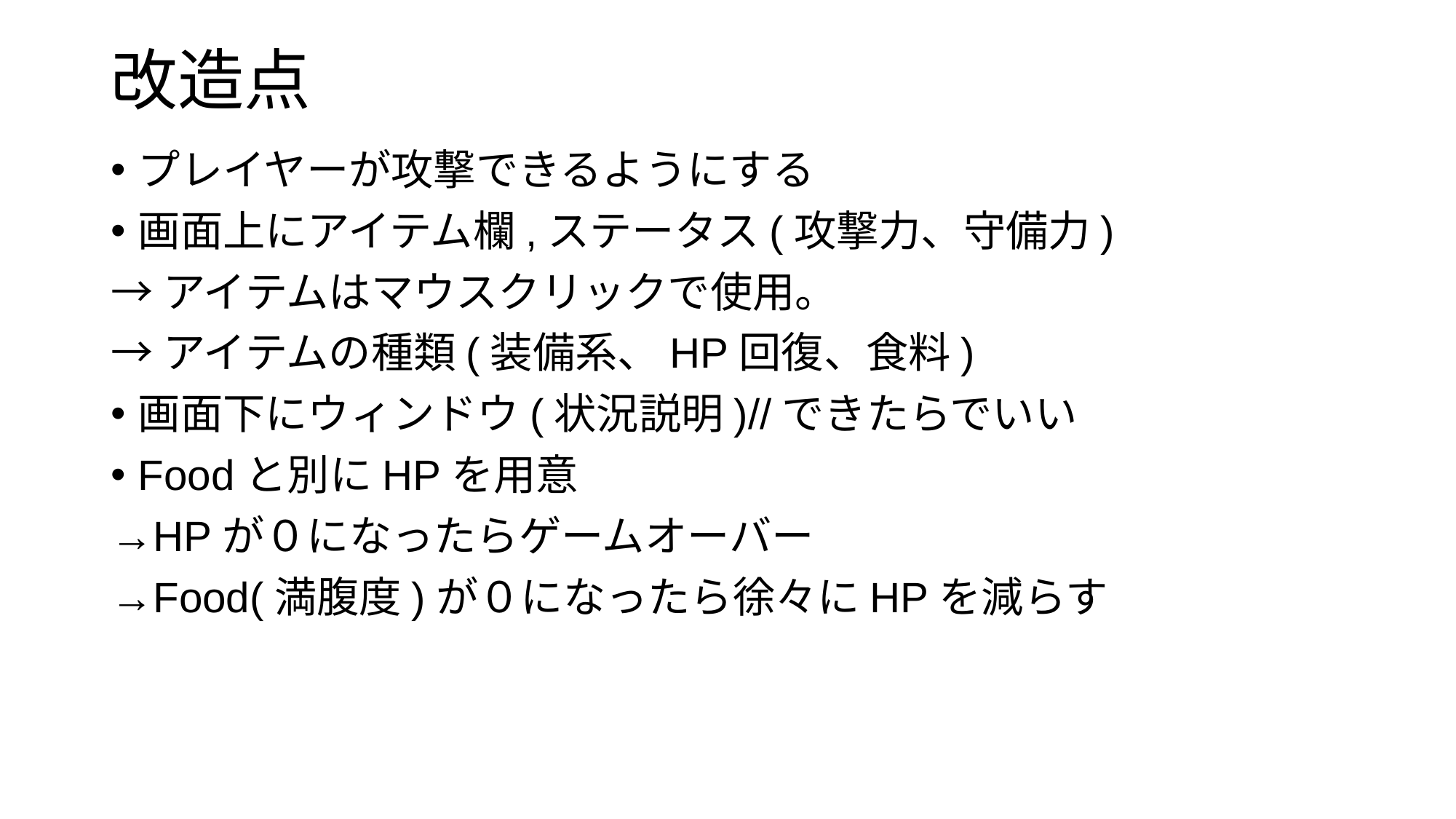

# 改造点
プレイヤーが攻撃できるようにする
画面上にアイテム欄,ステータス(攻撃力、守備力)
→アイテムはマウスクリックで使用。
→アイテムの種類(装備系、HP回復、食料)
画面下にウィンドウ(状況説明)//できたらでいい
Foodと別にHPを用意
→HPが０になったらゲームオーバー
→Food(満腹度)が０になったら徐々にHPを減らす